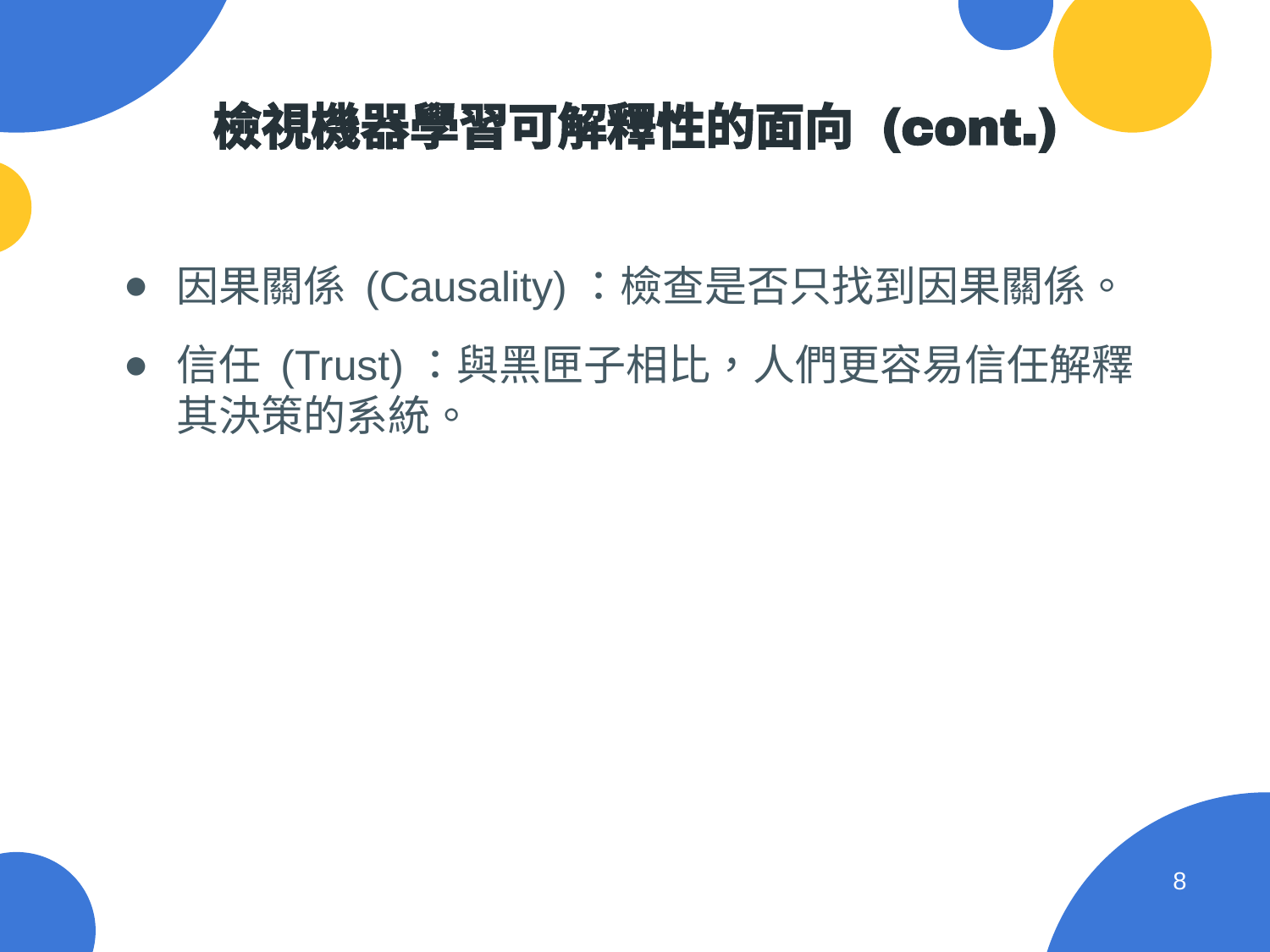

# 檢視機器學習可解釋性的面向 (cont.)
因果關係 (Causality)：檢查是否只找到因果關係。
信任 (Trust)：與⿊匣⼦相⽐，⼈們更容易信任解釋其決策的系統。
8